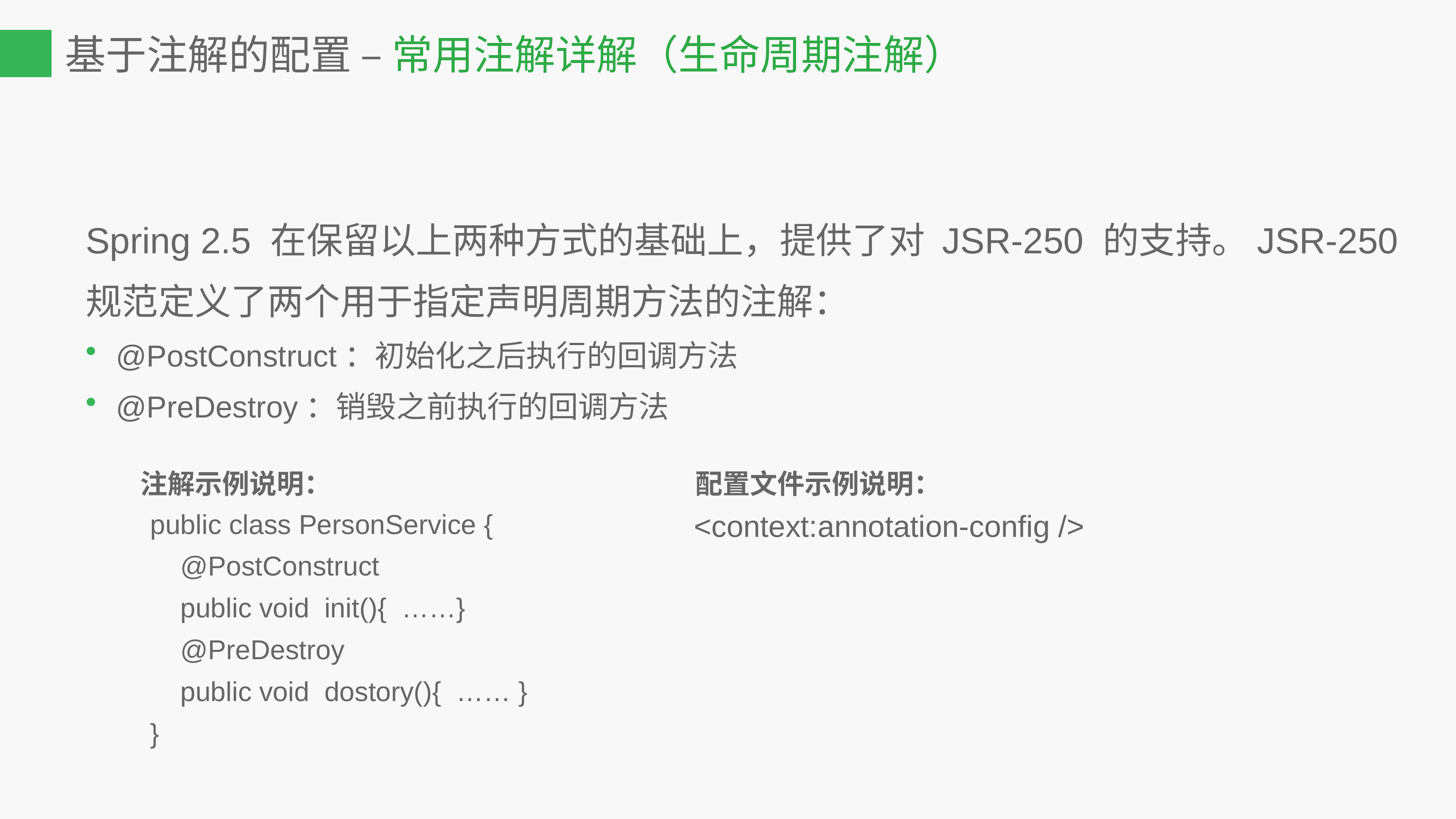

基于注解的配置 – 常用注解详解（生命周期注解）

Spring 2.5 在保留以上两种方式的基础上，提供了对 JSR-250 的支持。JSR-250 规范定义了两个用于指定声明周期方法的注解：
@PostConstruct：初始化之后执行的回调方法
@PreDestroy：销毁之前执行的回调方法
注解示例说明：
配置文件示例说明：
public class PersonService {
    @PostConstruct
    public void  init(){  ……}
    @PreDestroy
    public void  dostory(){  …… }
}
 <context:annotation-config />